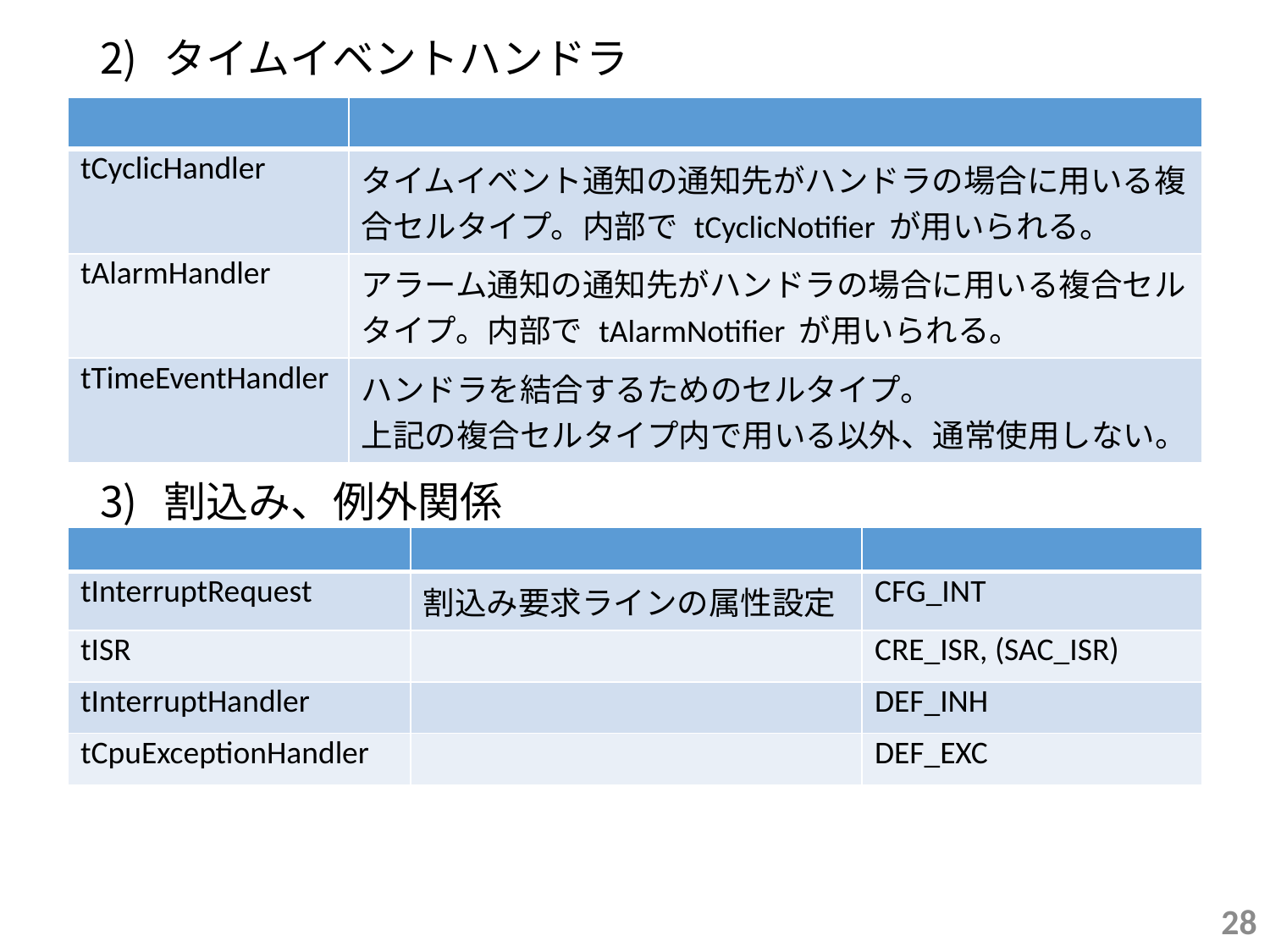

#
タイムイベントハンドラ

割込み、例外関係
|  |  |
| --- | --- |
| tCyclicHandler | タイムイベント通知の通知先がハンドラの場合に用いる複合セルタイプ。内部で tCyclicNotifier が用いられる。 |
| tAlarmHandler | アラーム通知の通知先がハンドラの場合に用いる複合セルタイプ。内部で tAlarmNotifier が用いられる。 |
| tTimeEventHandler | ハンドラを結合するためのセルタイプ。 上記の複合セルタイプ内で用いる以外、通常使用しない。 |
|  |  |  |
| --- | --- | --- |
| tInterruptRequest | 割込み要求ラインの属性設定 | CFG\_INT |
| tISR |  | CRE\_ISR, (SAC\_ISR) |
| tInterruptHandler |  | DEF\_INH |
| tCpuExceptionHandler |  | DEF\_EXC |
28